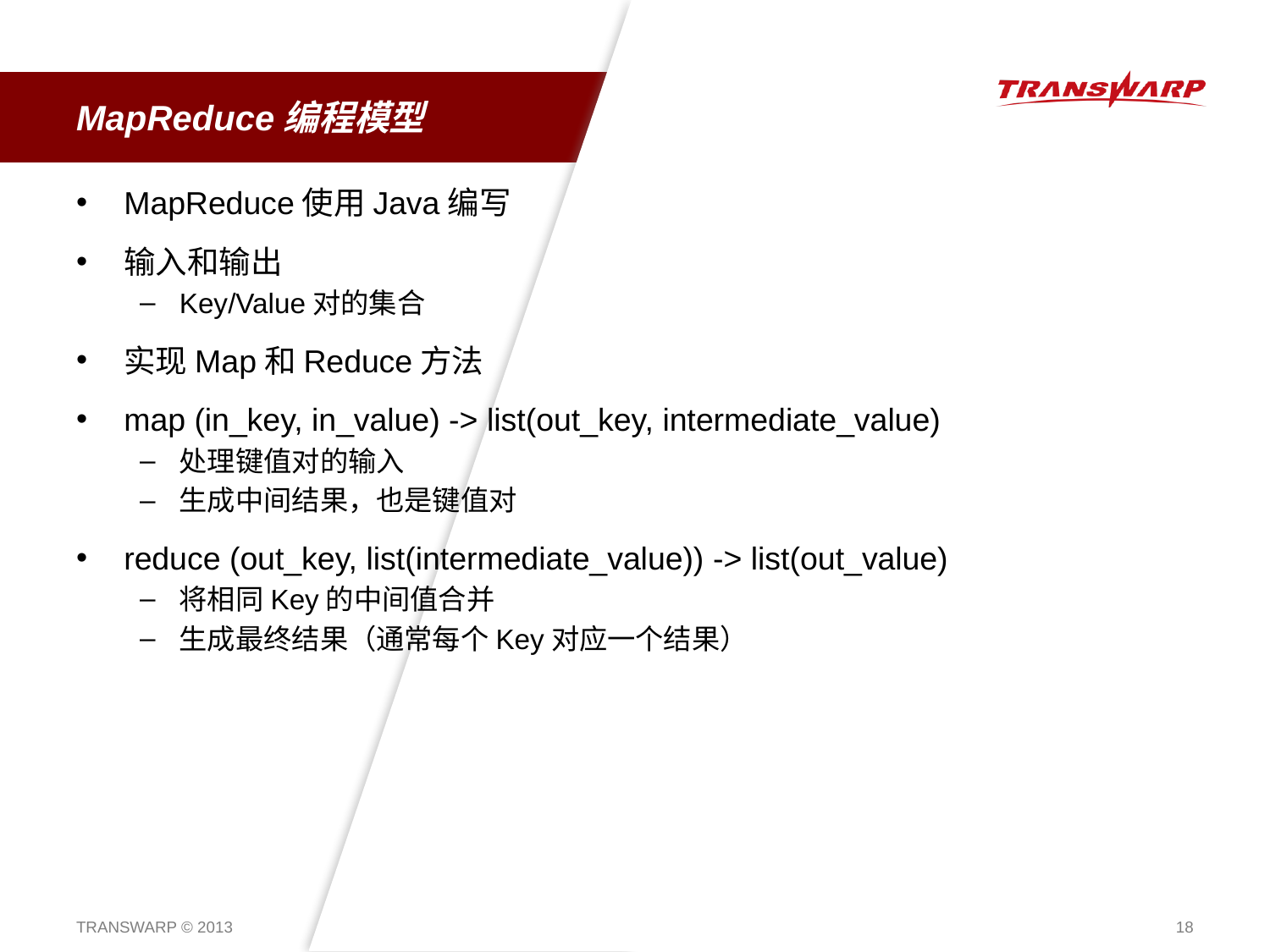

# MapReduce编程模型
MapReduce使用Java编写
输入和输出
Key/Value对的集合
实现Map和Reduce方法
map (in_key, in_value) -> list(out_key, intermediate_value)
处理键值对的输入
生成中间结果，也是键值对
reduce (out_key, list(intermediate_value)) -> list(out_value)
将相同Key的中间值合并
生成最终结果（通常每个Key对应一个结果）
TRANSWARP © 2013
18